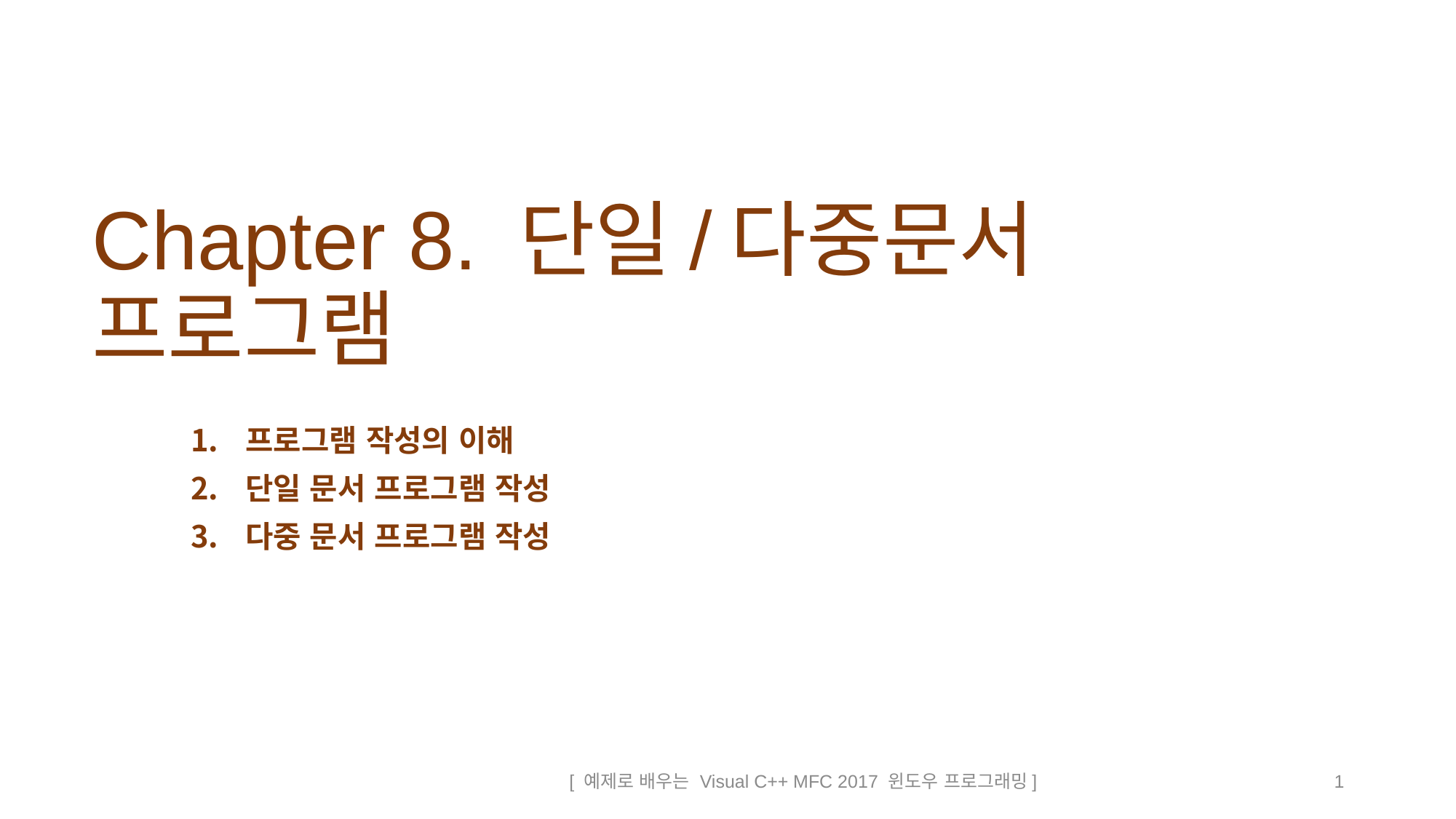

# Chapter 8. 단일/다중문서  								프로그램
프로그램 작성의 이해
단일 문서 프로그램 작성
다중 문서 프로그램 작성
[ 예제로 배우는 Visual C++ MFC 2017 윈도우 프로그래밍]
1